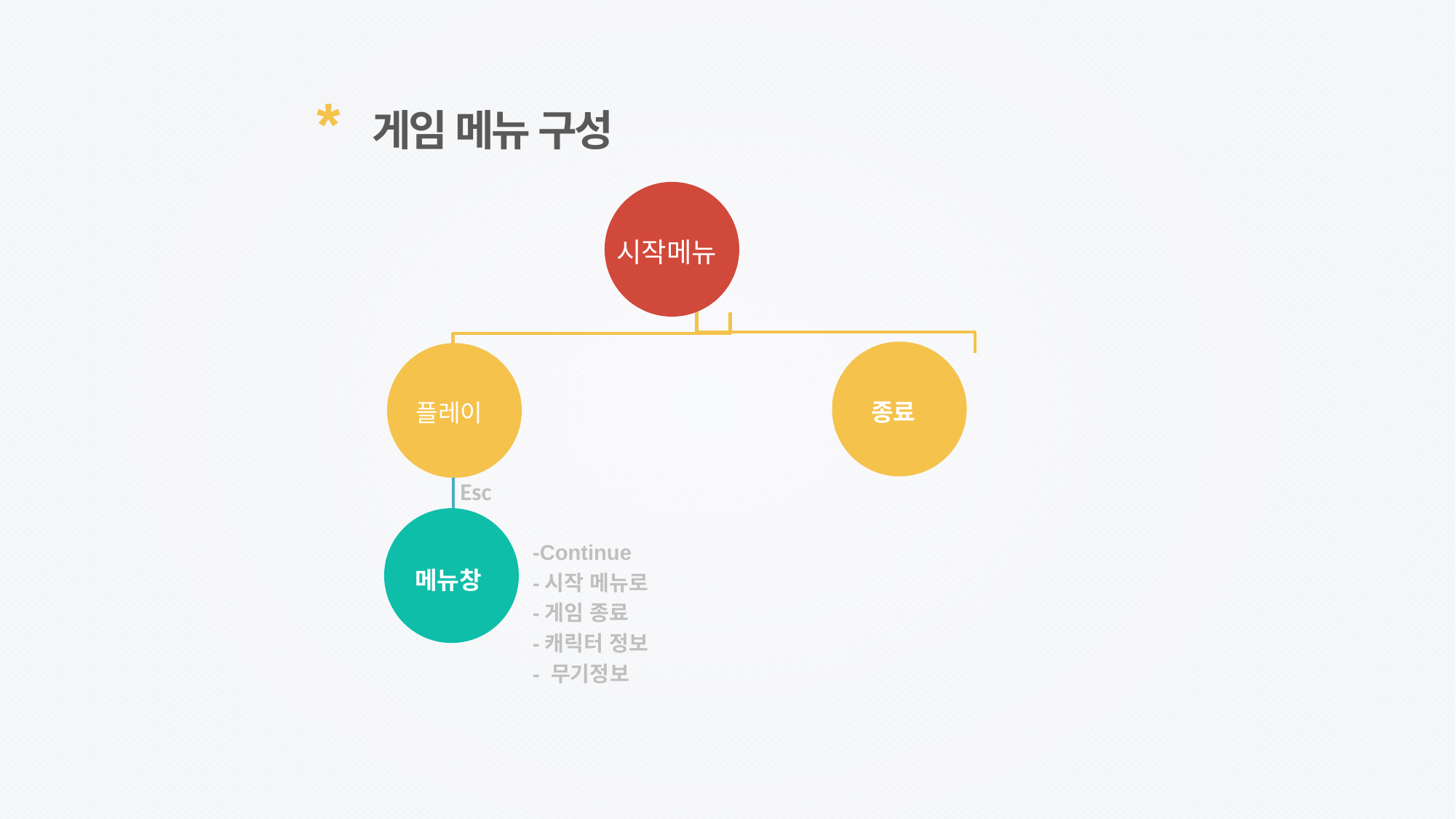

* 게임 메뉴 구성

시작메뉴

종료
플레이
Esc

메뉴창
-Continue
-시작 메뉴로
-게임 종료
-캐릭터 정보
- 무기정보